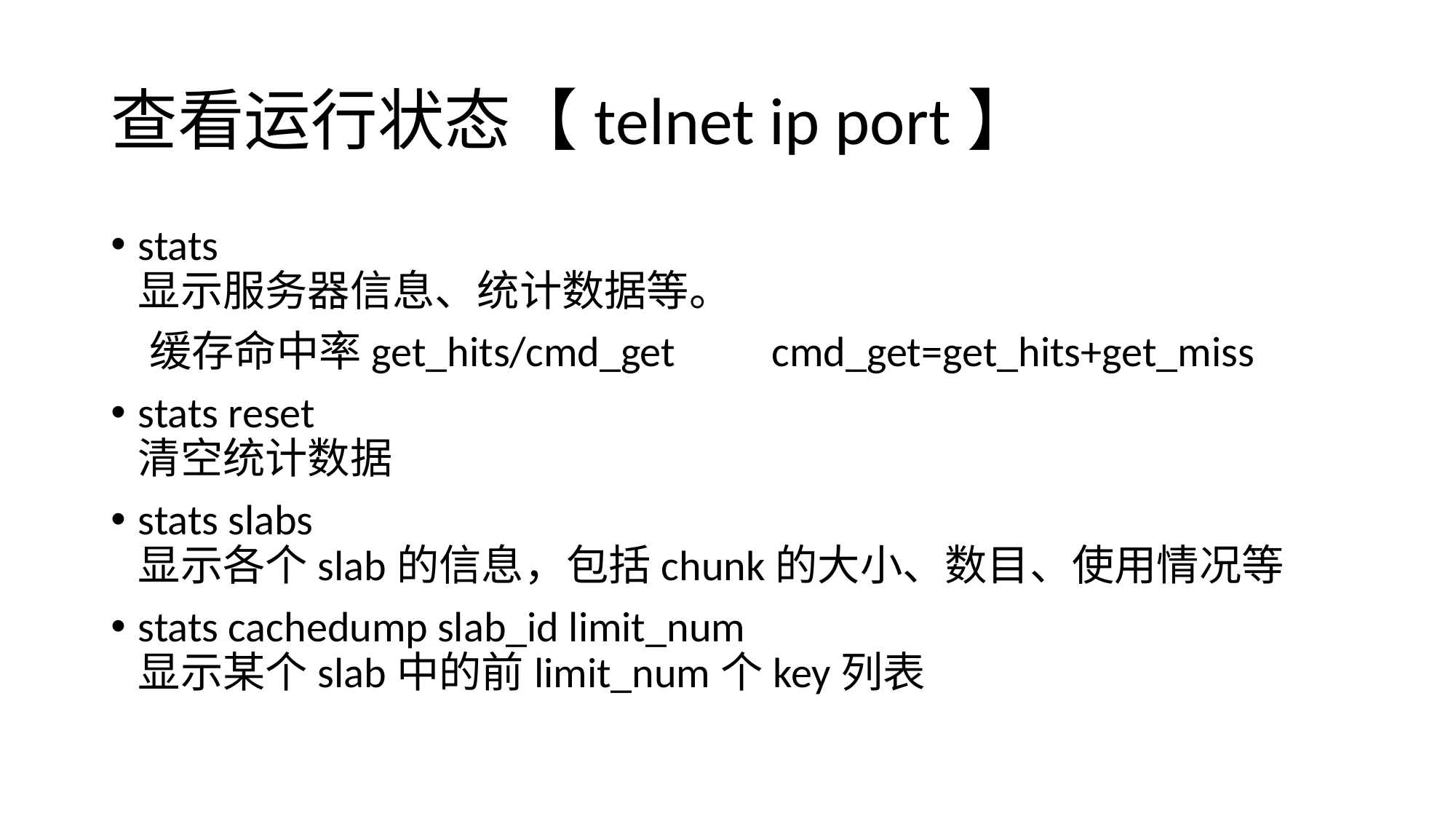

# 查看运行状态【telnet ip port】
stats
显示服务器信息、统计数据等。
   缓存命中率get_hits/cmd_get          cmd_get=get_hits+get_miss
stats reset
清空统计数据
stats slabs
显示各个slab的信息，包括chunk的大小、数目、使用情况等
stats cachedump slab_id limit_num
显示某个slab中的前limit_num个key列表